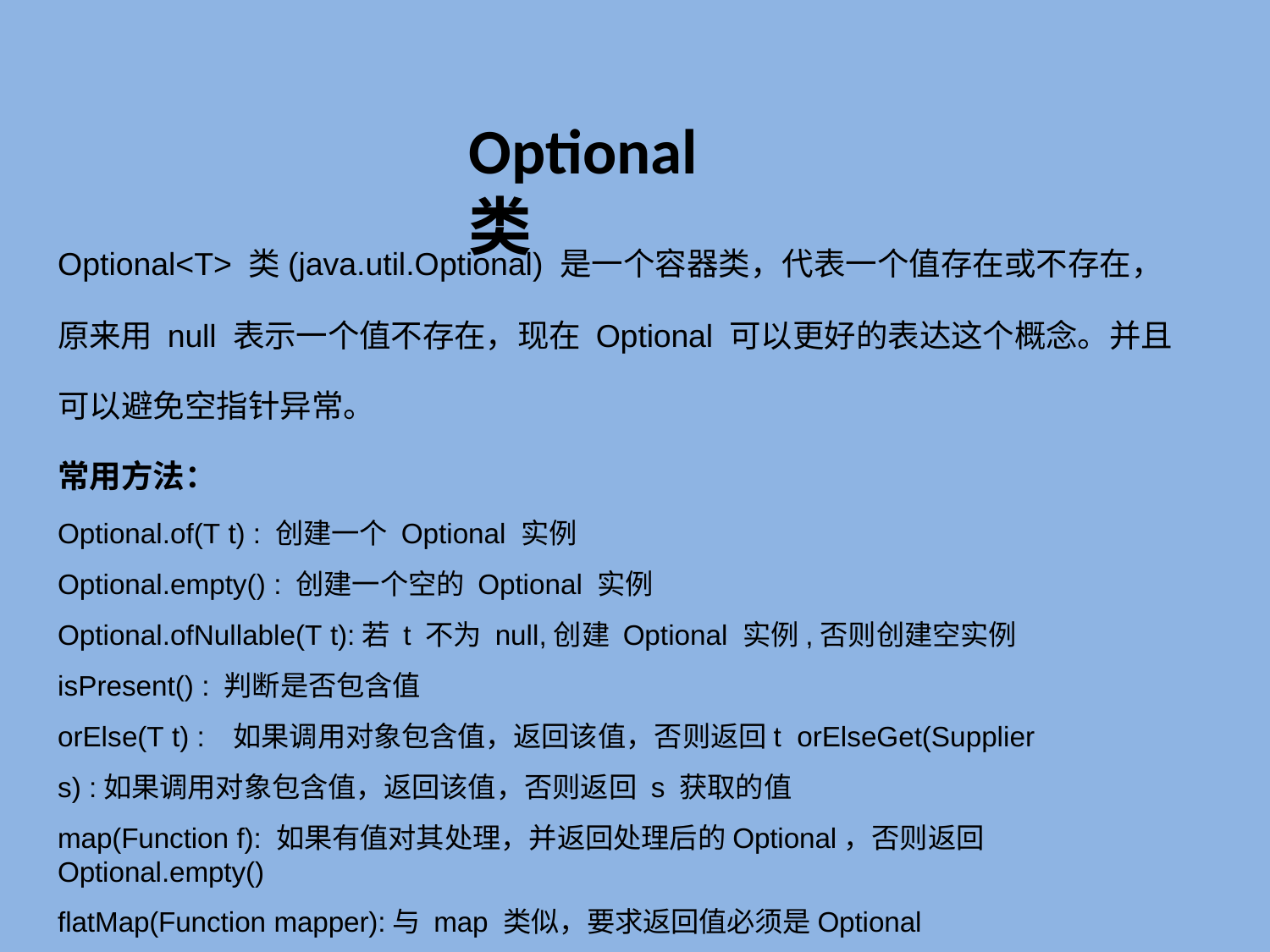

# Optional 类
Optional<T> 类(java.util.Optional) 是一个容器类，代表一个值存在或不存在，

原来用 null 表示一个值不存在，现在 Optional 可以更好的表达这个概念。并且
可以避免空指针异常。 常用方法：
Optional.of(T t) : 创建一个 Optional 实例 Optional.empty() : 创建一个空的 Optional 实例
Optional.ofNullable(T t):若 t 不为 null,创建 Optional 实例,否则创建空实例 isPresent() : 判断是否包含值
orElse(T t) : 如果调用对象包含值，返回该值，否则返回t  orElseGet(Supplier s) :如果调用对象包含值，返回该值，否则返回 s 获取的值
map(Function f): 如果有值对其处理，并返回处理后的Optional，否则返回 Optional.empty()
flatMap(Function mapper):与 map 类似，要求返回值必须是Optional